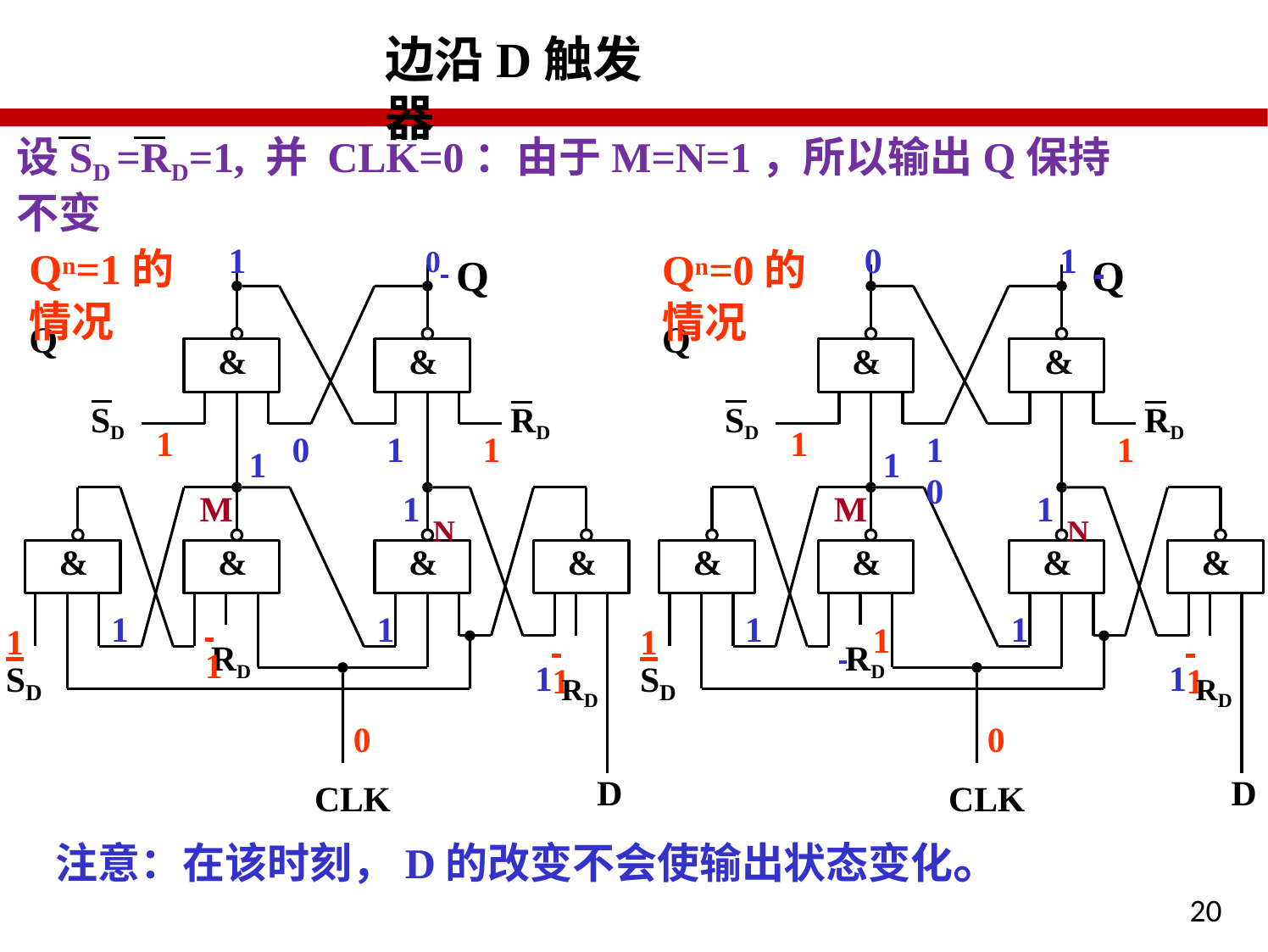

# 边沿D触发器
设SD =RD=1, 并 CLK=0：由于M=N=1，所以输出Q保持不变

1	0 		0	1
Qn=1的Q
Qn=0的 Q
Q	Q

情况
情况

&
&
&	&

SD
RD
SD
RD

1
1

0
1
1
1
1	0
1
1
1 N
1 N

M
M

&
&
&
&
&
&
&
&

 	1
 	1
1
1
1
1
 	1
 	1
1
1

RD
RD

1 RD
1 RD

S
S

D
D

0
CLK
0
CLK
D
D
注意：在该时刻，D的改变不会使输出状态变化。
20